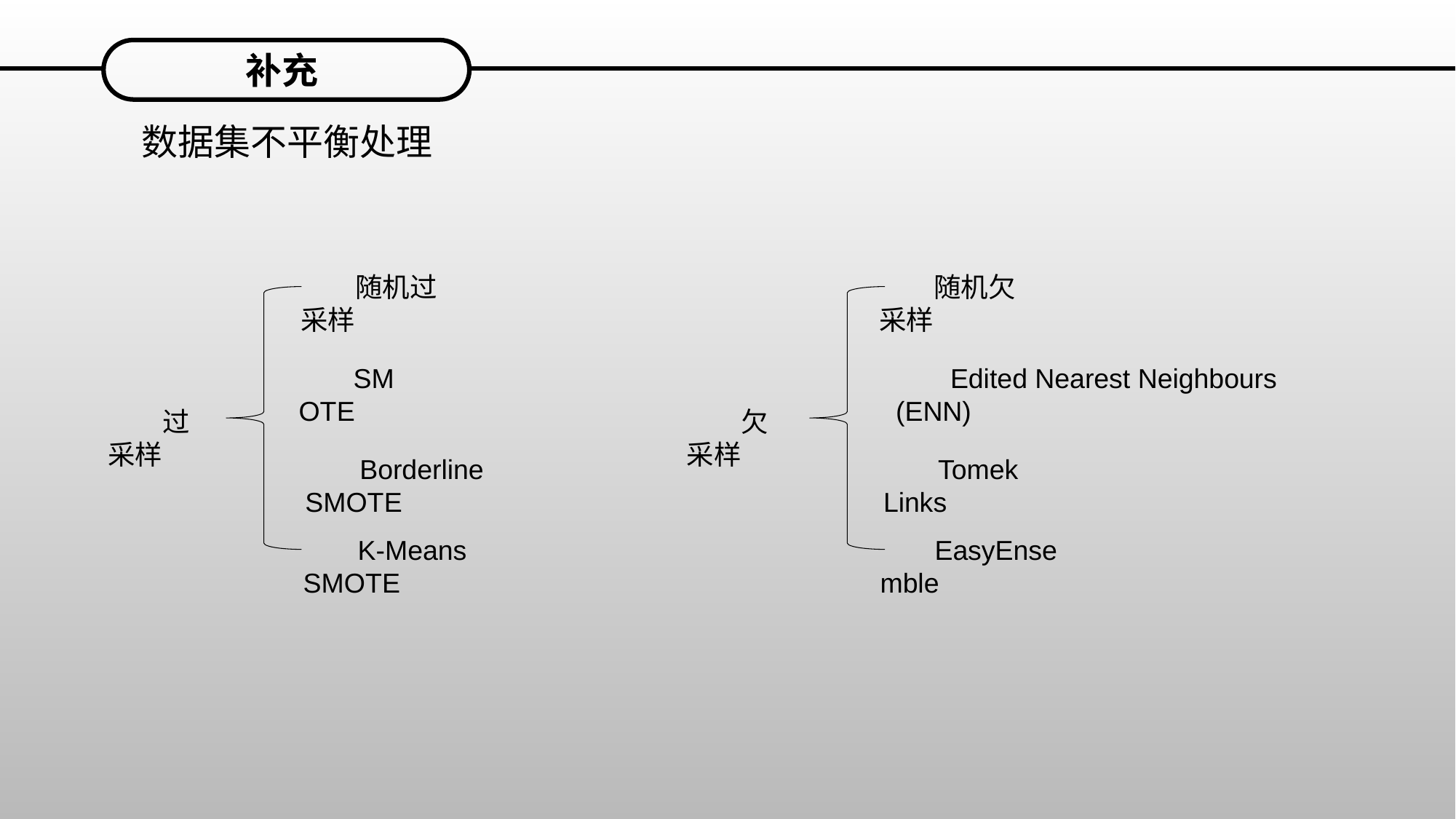

补充
数据集不平衡处理
随机过采样
随机欠采样

SMOTE
Edited Nearest Neighbours (ENN)
过采样

欠采样

Borderline SMOTE
Tomek Links
K-Means SMOTE
EasyEnsemble